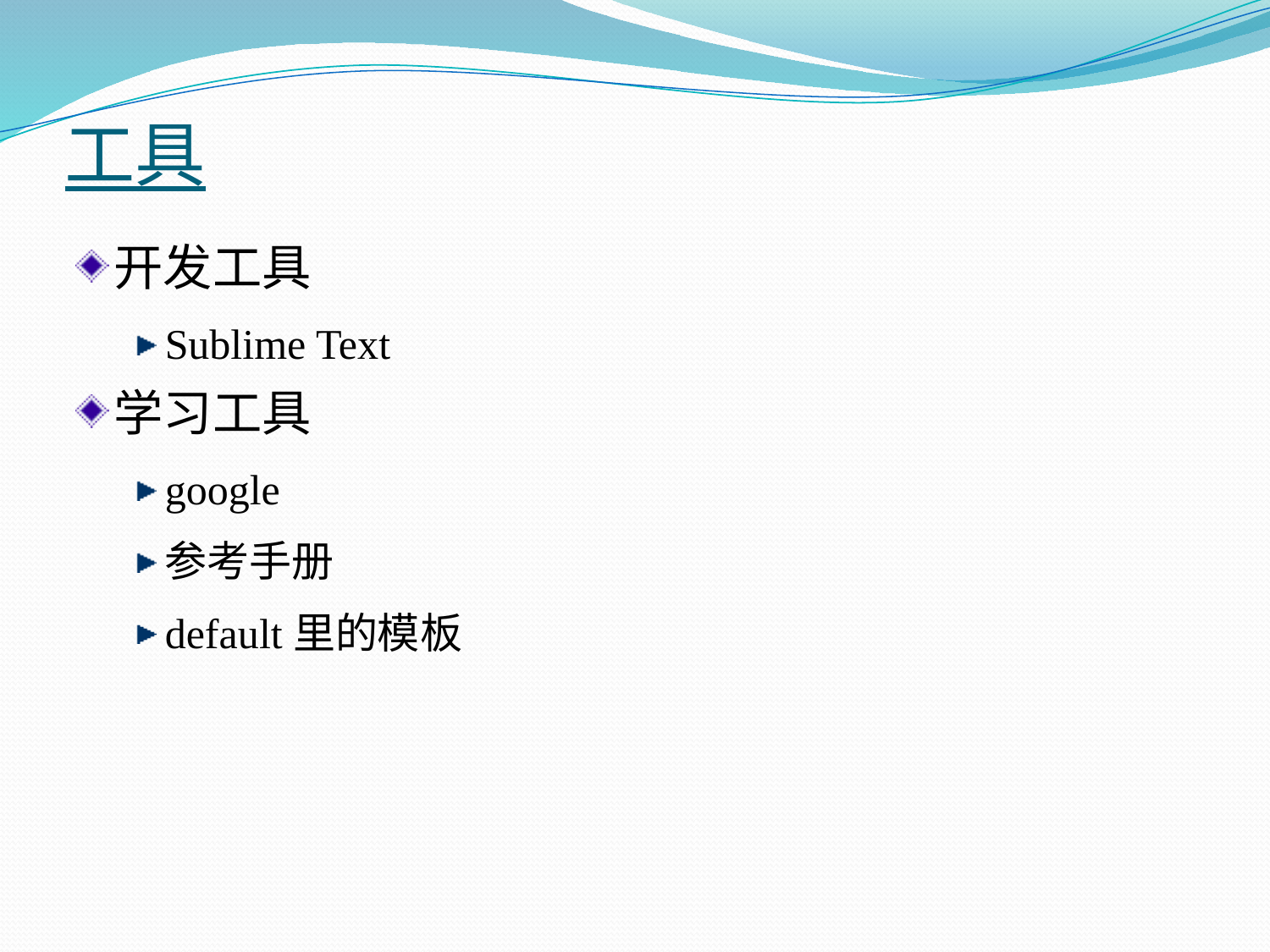

# 工具
开发工具
Sublime Text
学习工具
google
参考手册
default里的模板